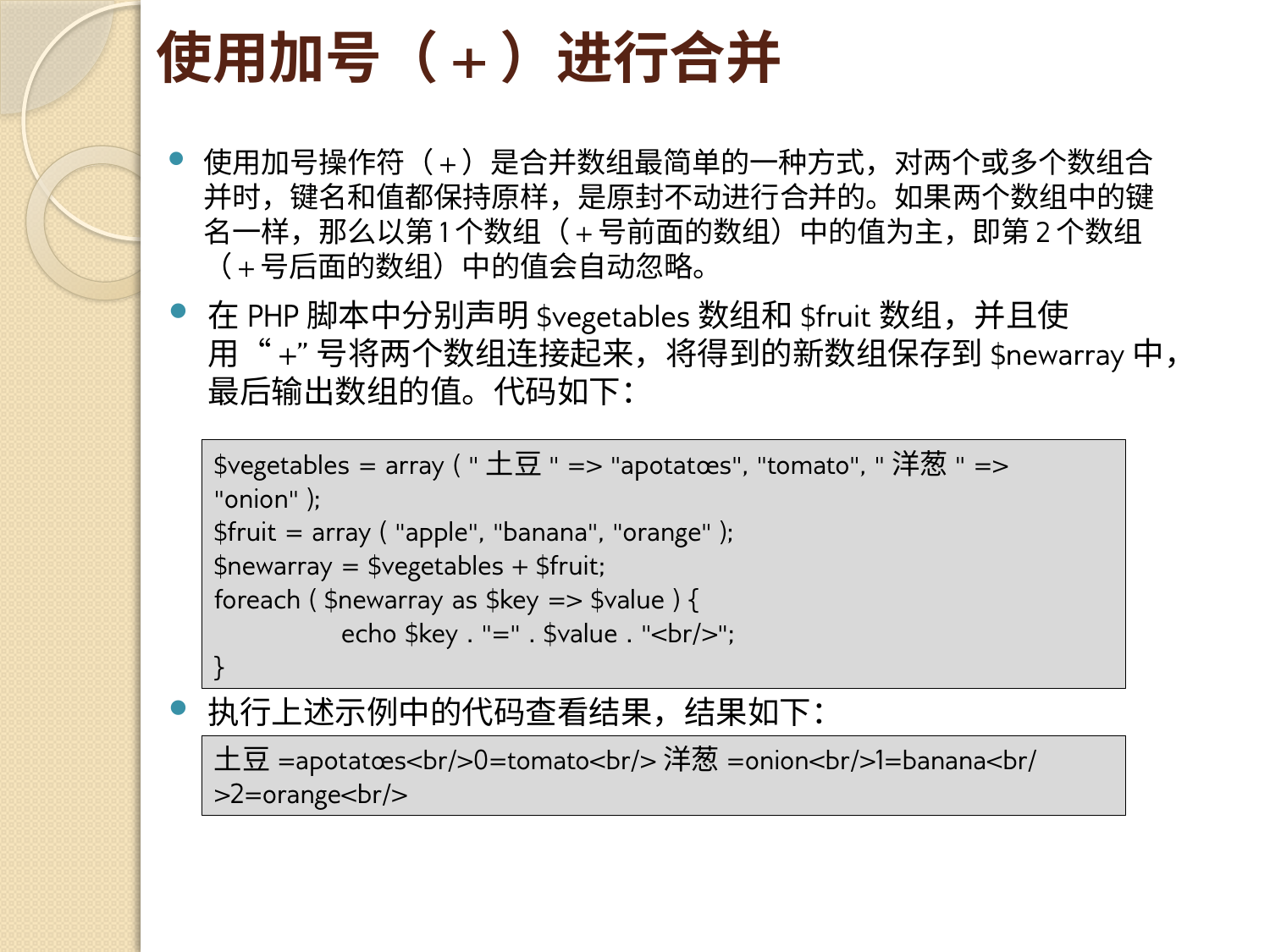

# 使用加号（+）进行合并
使用加号操作符（+）是合并数组最简单的一种方式，对两个或多个数组合并时，键名和值都保持原样，是原封不动进行合并的。如果两个数组中的键名一样，那么以第1个数组（+号前面的数组）中的值为主，即第2个数组（+号后面的数组）中的值会自动忽略。
在PHP脚本中分别声明$vegetables数组和$fruit数组，并且使用“+”号将两个数组连接起来，将得到的新数组保存到$newarray中，最后输出数组的值。代码如下：
$vegetables = array ( "土豆" => "apotatoes", "tomato", "洋葱" => "onion" );
$fruit = array ( "apple", "banana", "orange" );
$newarray = $vegetables + $fruit;
foreach ( $newarray as $key => $value ) {
	echo $key . "=" . $value . "<br/>";
}
执行上述示例中的代码查看结果，结果如下：
土豆=apotatoes<br/>0=tomato<br/>洋葱=onion<br/>1=banana<br/>2=orange<br/>